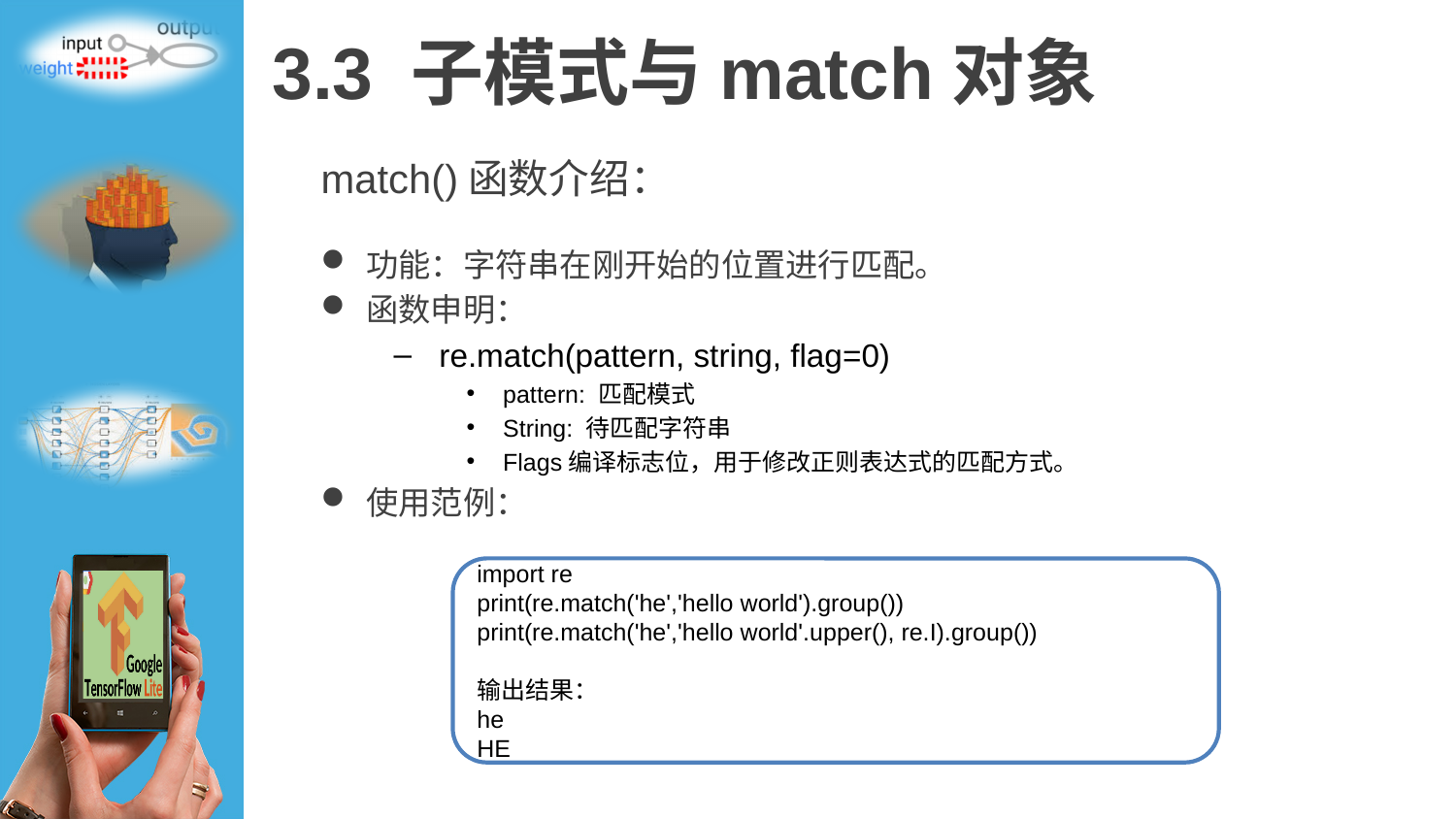

# 3.3 子模式与match对象
match()函数介绍：
功能：字符串在刚开始的位置进行匹配。
函数申明：
re.match(pattern, string, flag=0)
pattern: 匹配模式
String: 待匹配字符串
Flags编译标志位，用于修改正则表达式的匹配方式。
使用范例：

import re
print(re.match('he','hello world').group())
print(re.match('he','hello world'.upper(), re.I).group())

输出结果：
he
HE